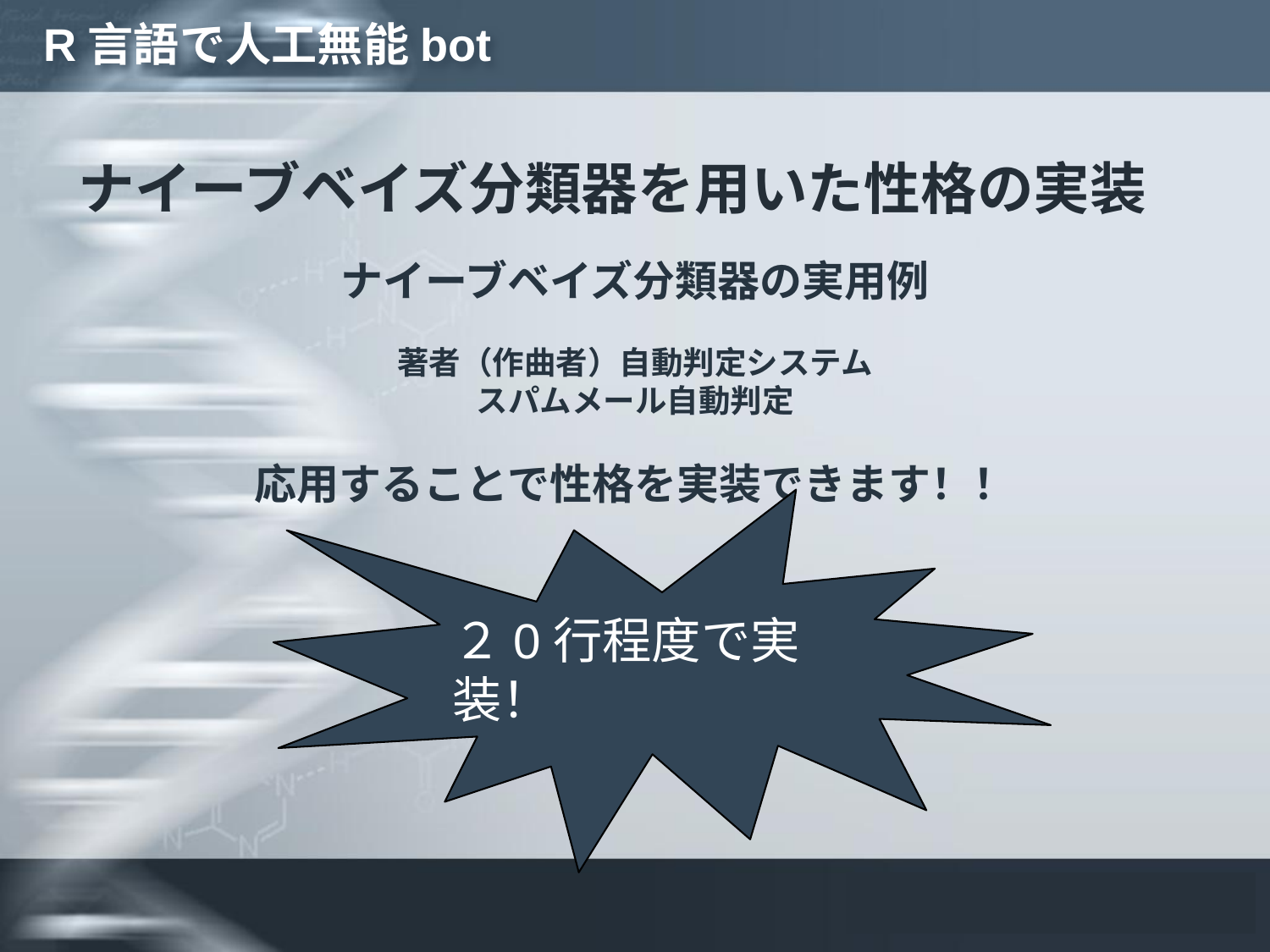

# R言語で人工無能bot
ナイーブベイズ分類器を用いた性格の実装
ナイーブベイズ分類器の実用例

著者（作曲者）自動判定システム
スパムメール自動判定

応用することで性格を実装できます！！

２0行程度で実装！